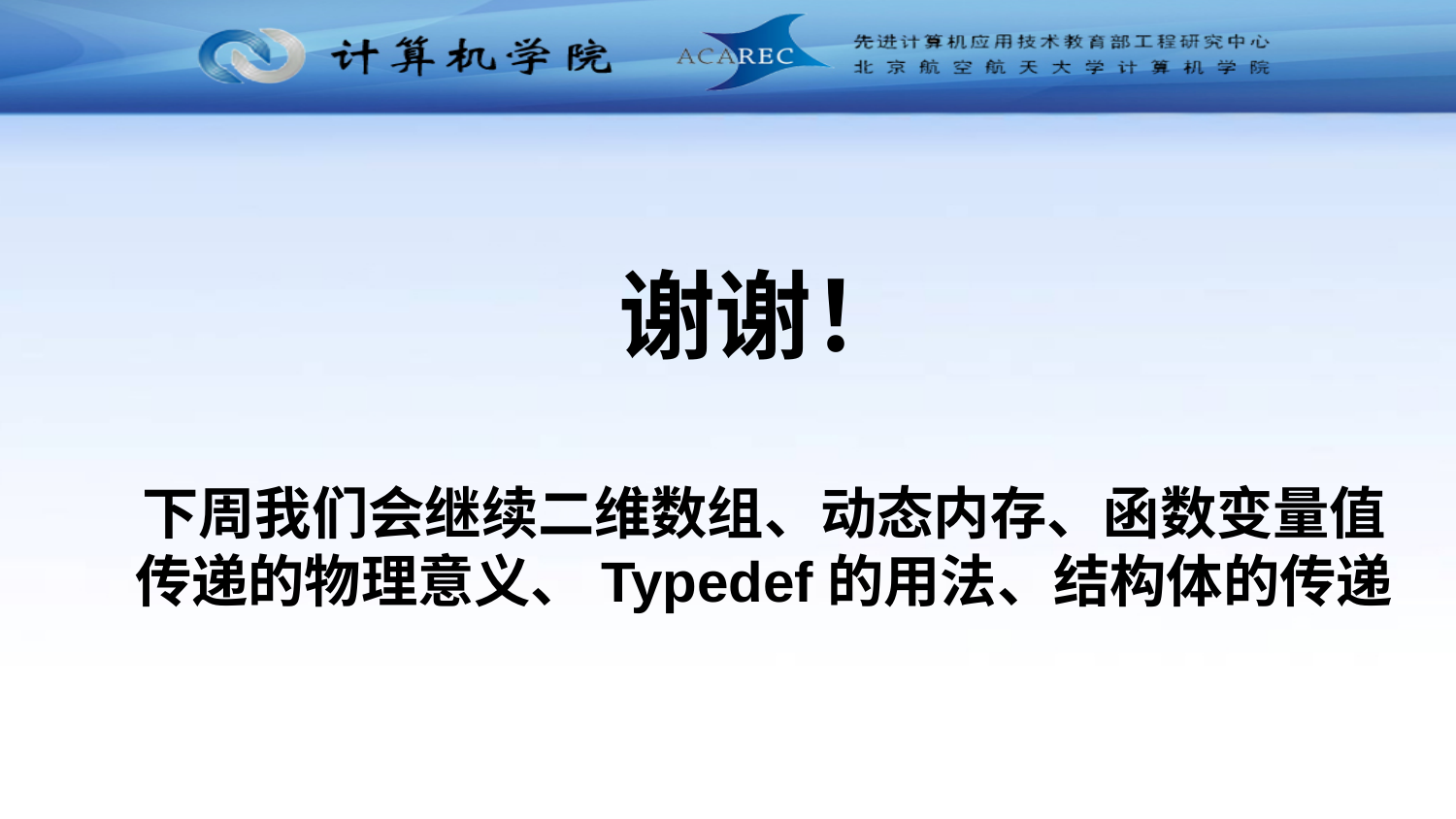

# 谢谢！ 下周我们会继续二维数组、动态内存、函数变量值传递的物理意义、Typedef的用法、结构体的传递